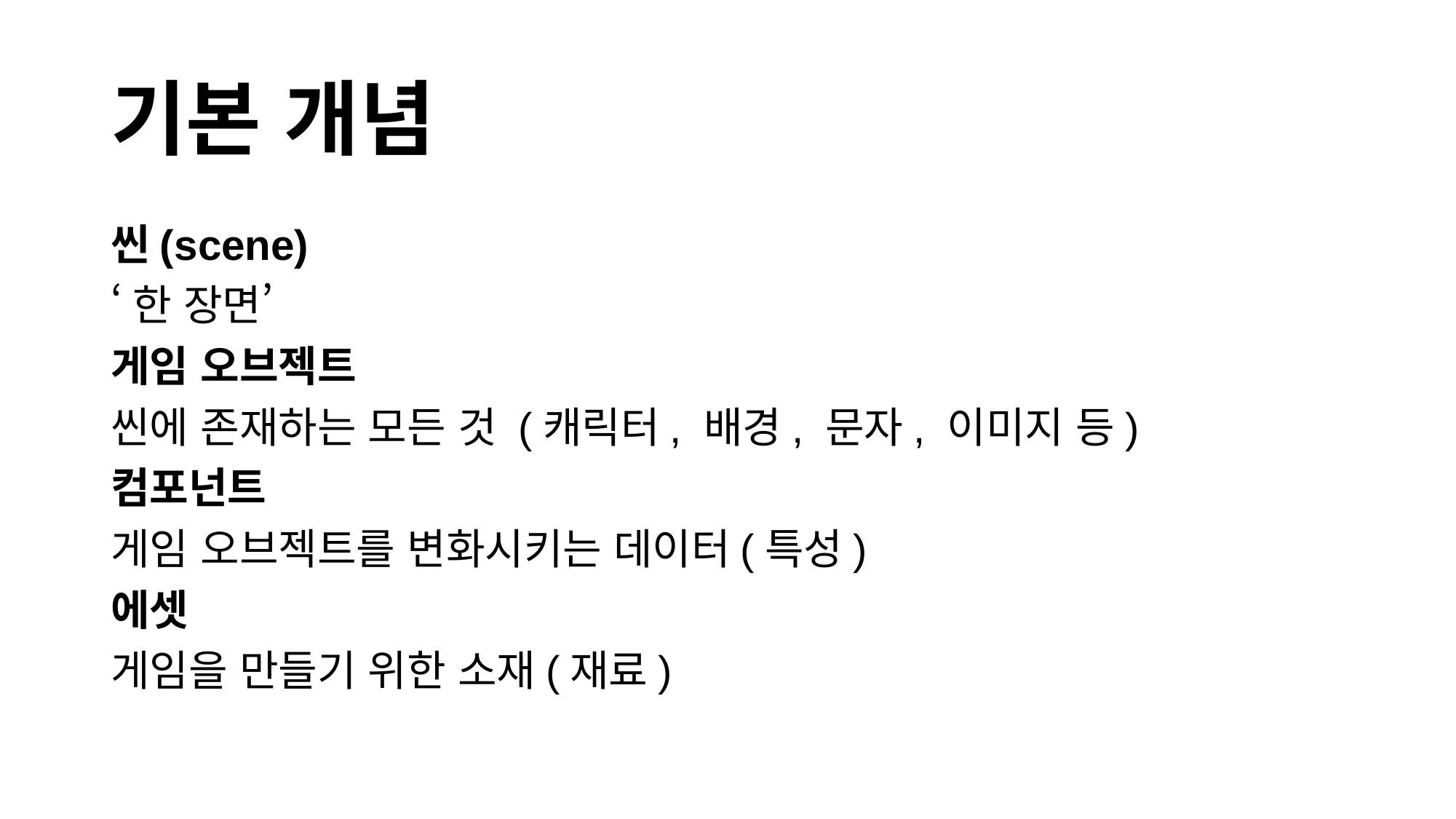

# 기본 개념
씬(scene)
‘한 장면’
게임 오브젝트
씬에 존재하는 모든 것 (캐릭터, 배경, 문자, 이미지 등)
컴포넌트
게임 오브젝트를 변화시키는 데이터(특성)
에셋
게임을 만들기 위한 소재(재료)